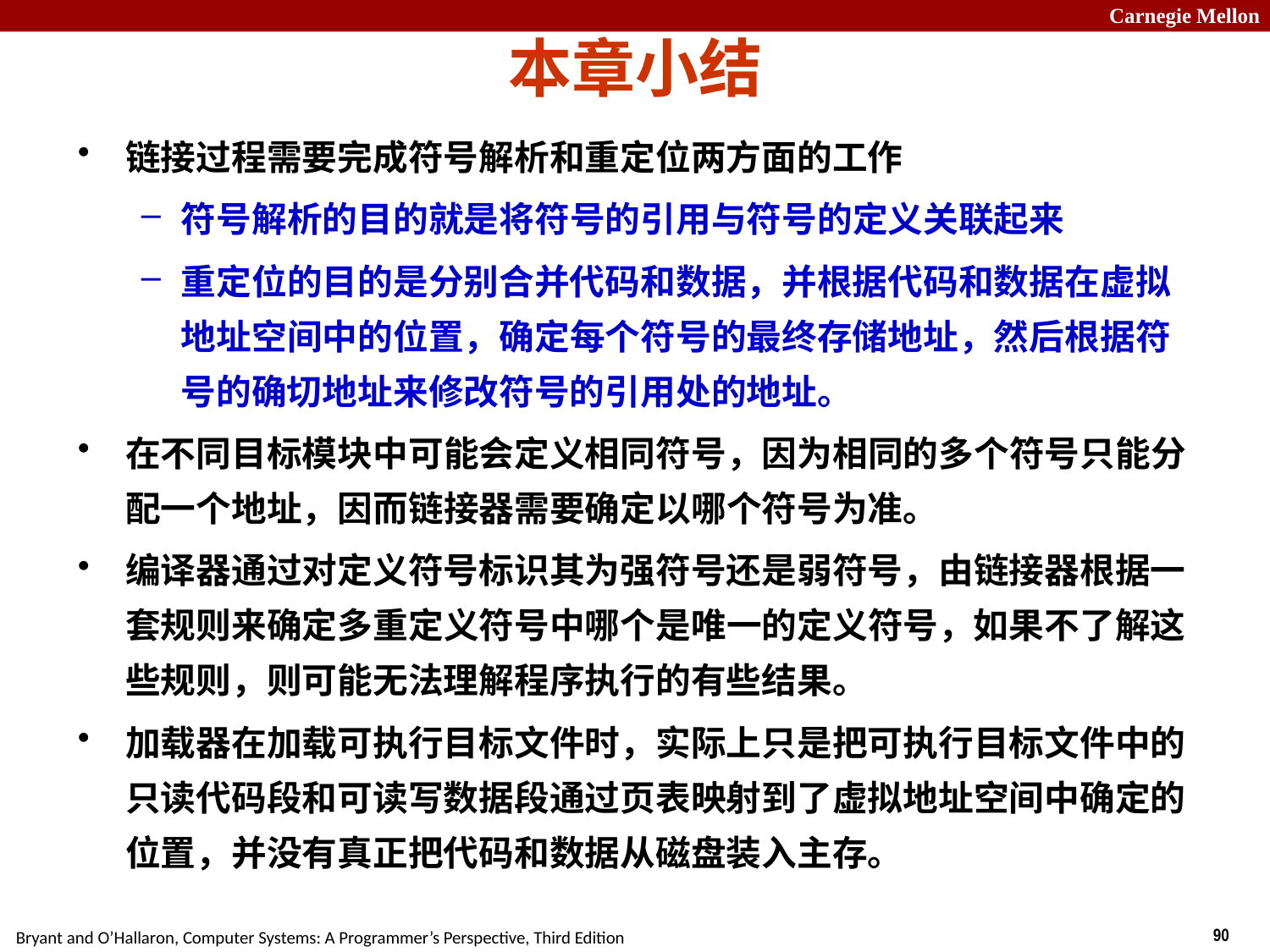

# 本章小结
链接过程需要完成符号解析和重定位两方面的工作
符号解析的目的就是将符号的引用与符号的定义关联起来
重定位的目的是分别合并代码和数据，并根据代码和数据在虚拟地址空间中的位置，确定每个符号的最终存储地址，然后根据符号的确切地址来修改符号的引用处的地址。
在不同目标模块中可能会定义相同符号，因为相同的多个符号只能分配一个地址，因而链接器需要确定以哪个符号为准。
编译器通过对定义符号标识其为强符号还是弱符号，由链接器根据一套规则来确定多重定义符号中哪个是唯一的定义符号，如果不了解这些规则，则可能无法理解程序执行的有些结果。
加载器在加载可执行目标文件时，实际上只是把可执行目标文件中的只读代码段和可读写数据段通过页表映射到了虚拟地址空间中确定的位置，并没有真正把代码和数据从磁盘装入主存。